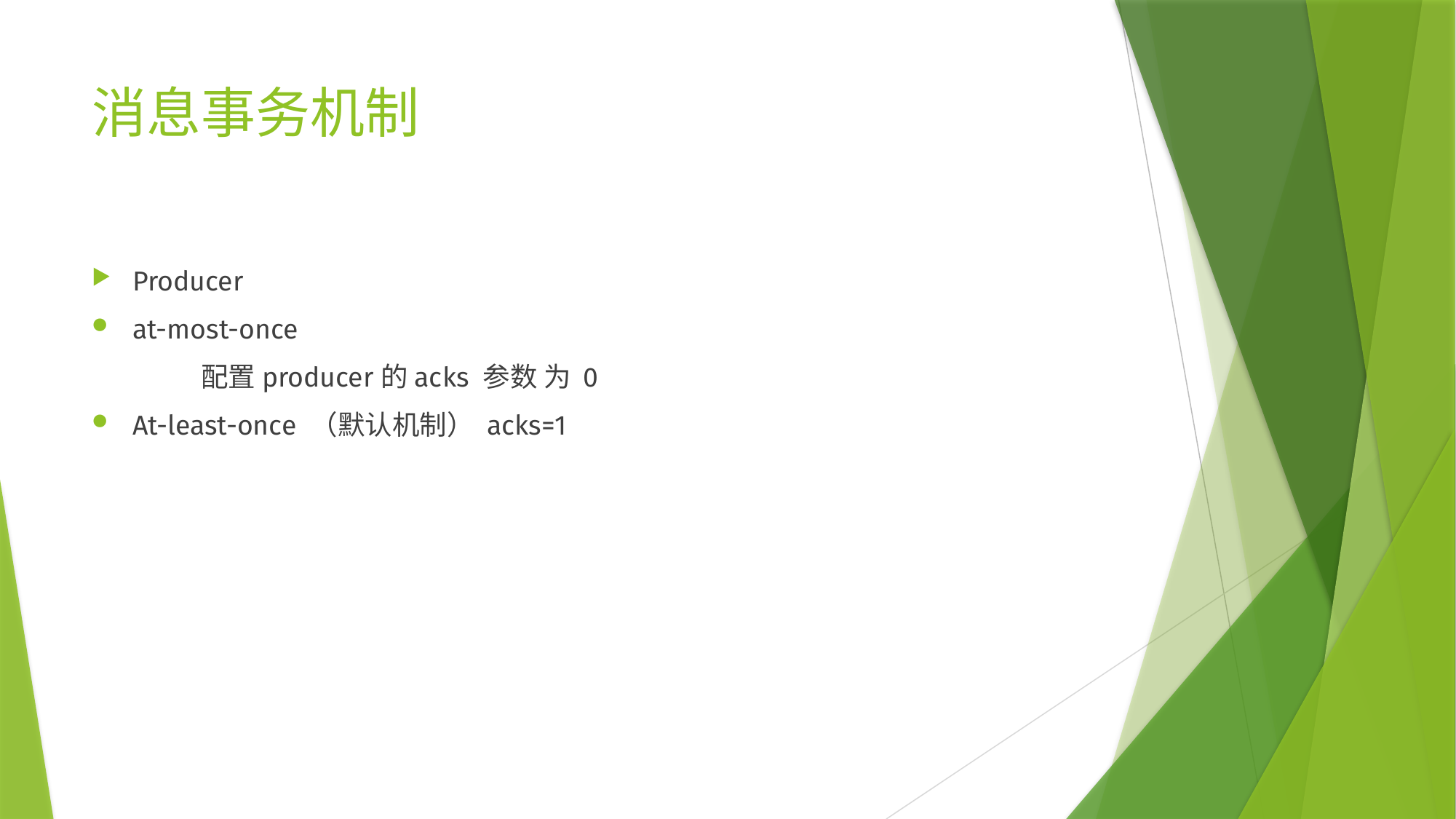

# 消息事务机制
Producer
at-most-once
	配置producer的acks 参数 为 0
At-least-once （默认机制） acks=1